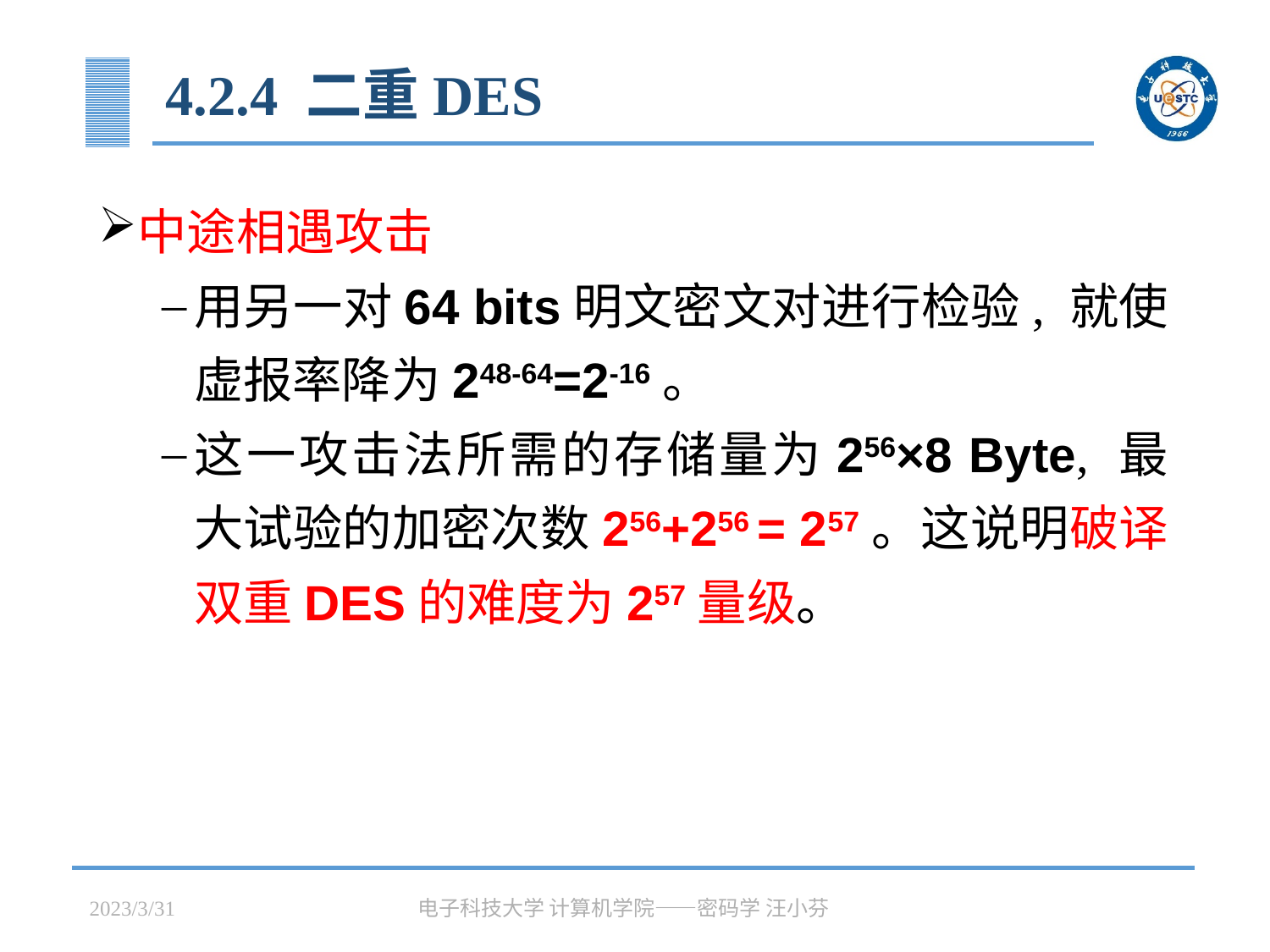

# 4.2.4 二重DES
中途相遇攻击
用另一对64 bits明文密文对进行检验, 就使虚报率降为248-64=2-16。
这一攻击法所需的存储量为256×8 Byte, 最大试验的加密次数256+256 = 257。这说明破译双重DES的难度为257量级。

2023/3/31
电子科技大学 计算机学院——密码学 汪小芬